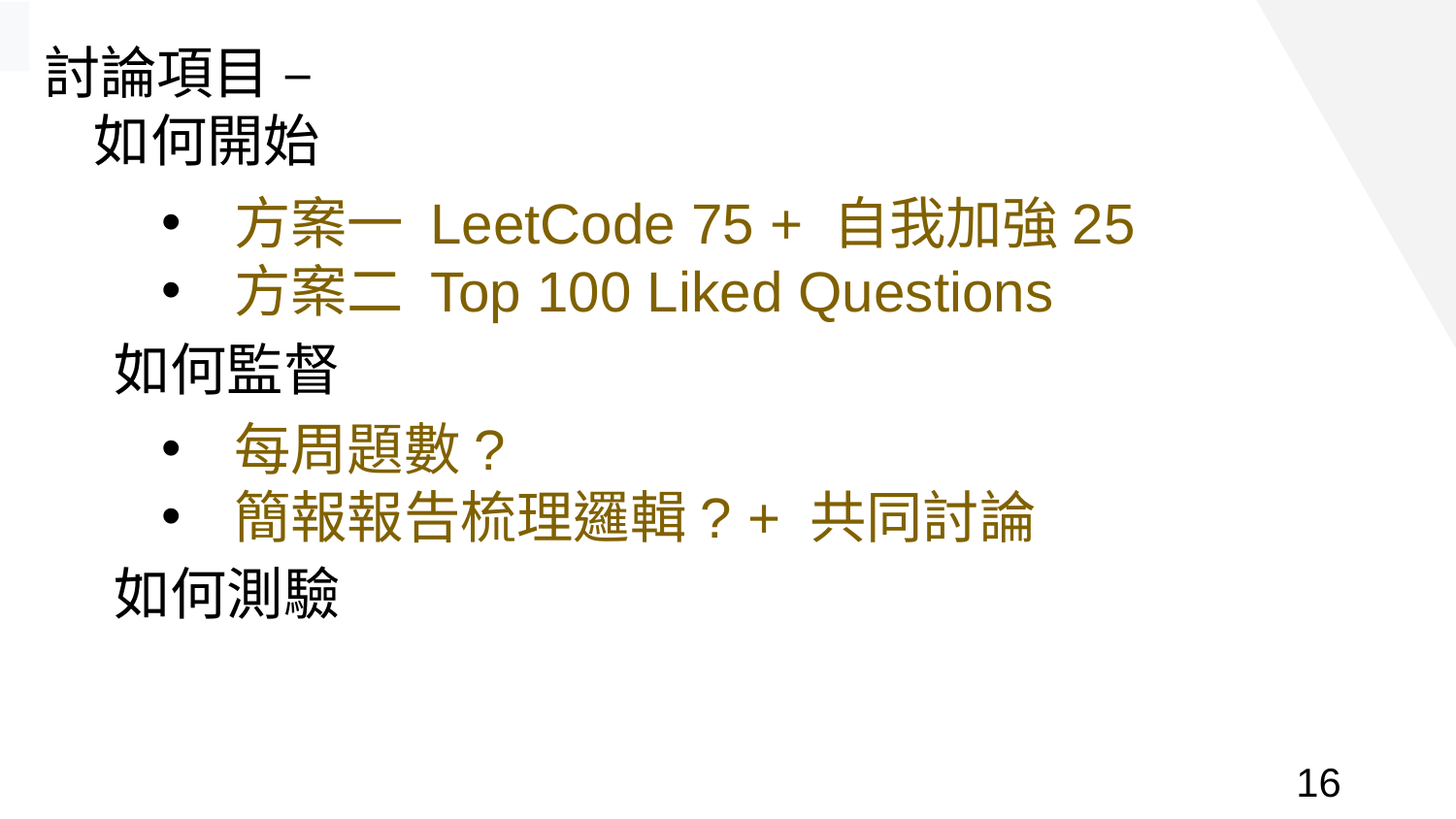

討論項目 –
    如何開始
方案一 LeetCode 75 + 自我加強25
方案二 Top 100 Liked Questions
   如何監督
每周題數?
簡報報告梳理邏輯? + 共同討論
   如何測驗

16